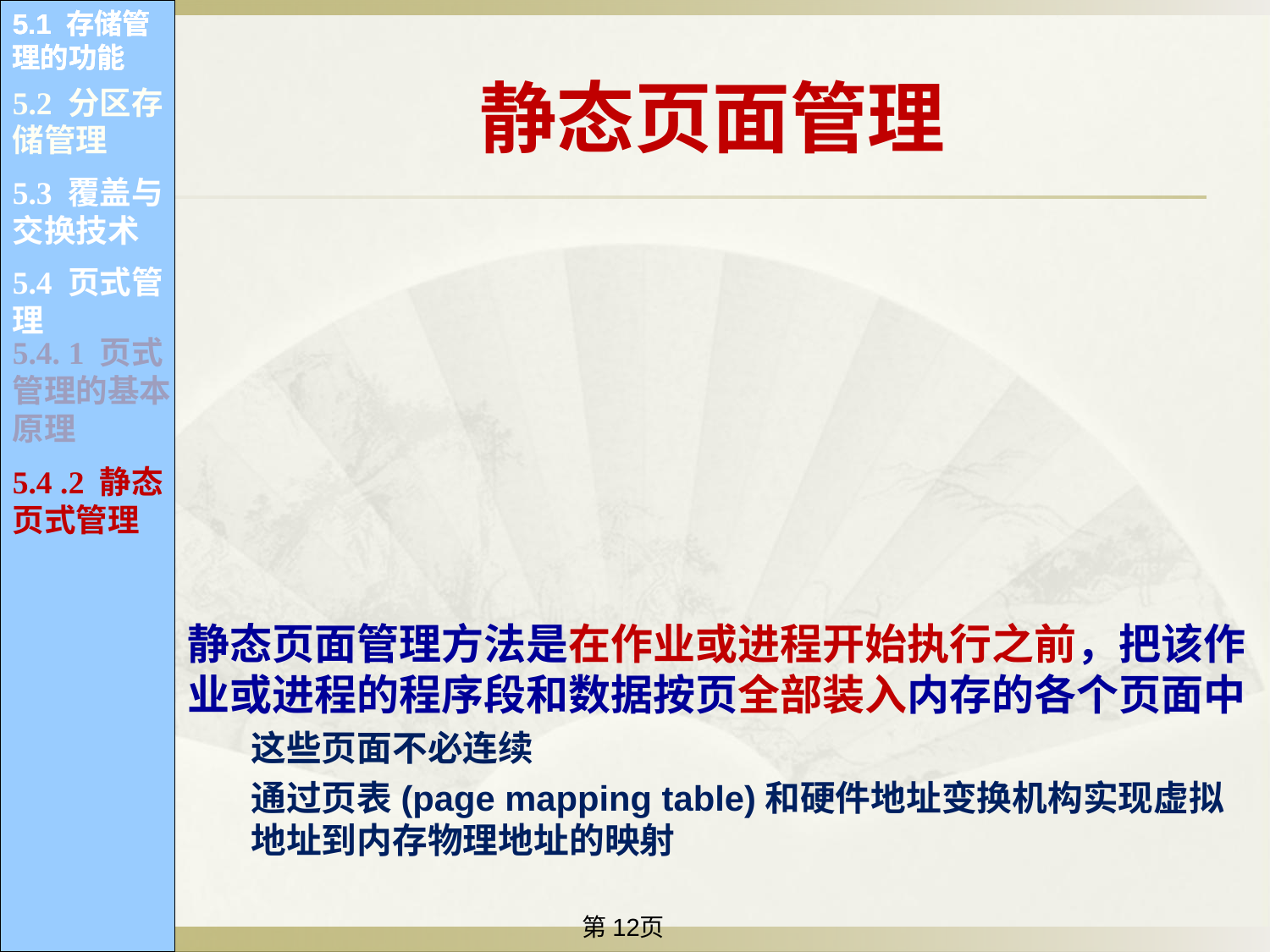

5.1 存储管理的功能

5.1 存储管理的功能
5.1 存储管理的功能
5.1 存储管理的功能

5.1 存储管理的功能

5.1 存储管理的功能
5.1 存储管理的功能
5.1 存储管理的功能

5.1 存储管理的功能

5.1 存储管理的功能
5.1 存储管理的功能
5.1 存储管理的功能
静态页面管理
5.2 分区存储管理
5.1.1 内存的分配和回收
5.1.2 内存空间的共享
5.1.2 内存空间的共享
5.3 覆盖与交换技术
静态页面管理方法是在作业或进程开始执行之前，把该作业或进程的程序段和数据按页全部装入内存的各个页面中
这些页面不必连续
通过页表(page mapping table)和硬件地址变换机构实现虚拟地址到内存物理地址的映射

5.1.3 存储保护
5.1.3 存储保护
5.4 页式管理
5.1.4 内存空间的扩充
5.4. 1 页式管理的基本原理
5.4 .2 静态页式管理